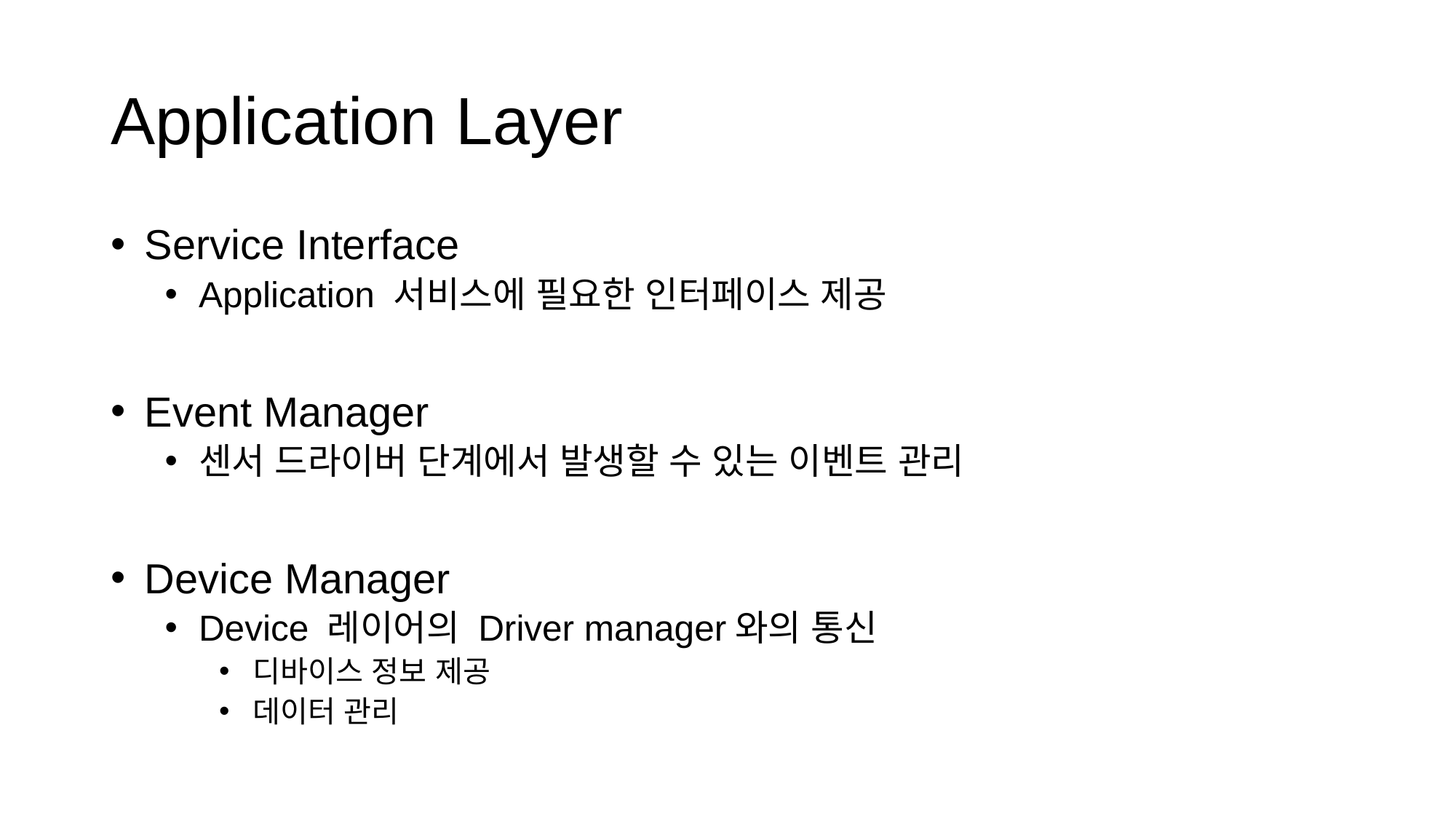

# Application Layer
Service Interface
Application 서비스에 필요한 인터페이스 제공

Event Manager
센서 드라이버 단계에서 발생할 수 있는 이벤트 관리

Device Manager
Device 레이어의 Driver manager와의 통신
디바이스 정보 제공
데이터 관리